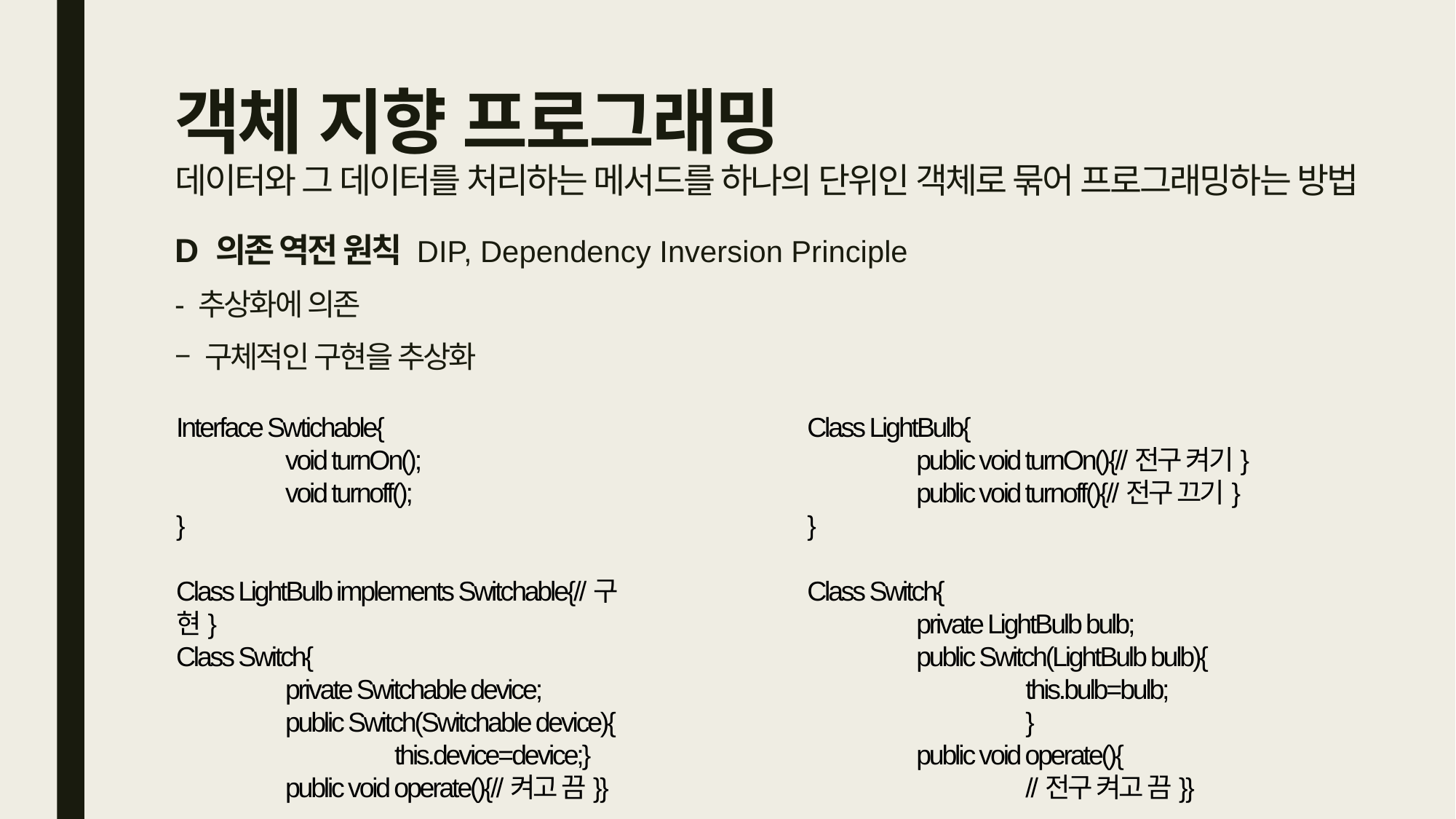

# 객체 지향 프로그래밍 데이터와 그 데이터를 처리하는 메서드를 하나의 단위인 객체로 묶어 프로그래밍하는 방법
D 의존 역전 원칙 DIP, Dependency Inversion Principle
- 추상화에 의존
– 구체적인 구현을 추상화

Interface Swtichable{
	void turnOn();
	void turnoff();
}

Class LightBulb implements Switchable{//구현}
Class Switch{
	private Switchable device;
	public Switch(Switchable device){
		this.device=device;}
	public void operate(){//켜고 끔}}
Class LightBulb{
	public void turnOn(){//전구 켜기}
	public void turnoff(){//전구 끄기}
}

Class Switch{
	private LightBulb bulb;
	public Switch(LightBulb bulb){
		this.bulb=bulb;
		}
	public void operate(){
		//전구 켜고 끔}}